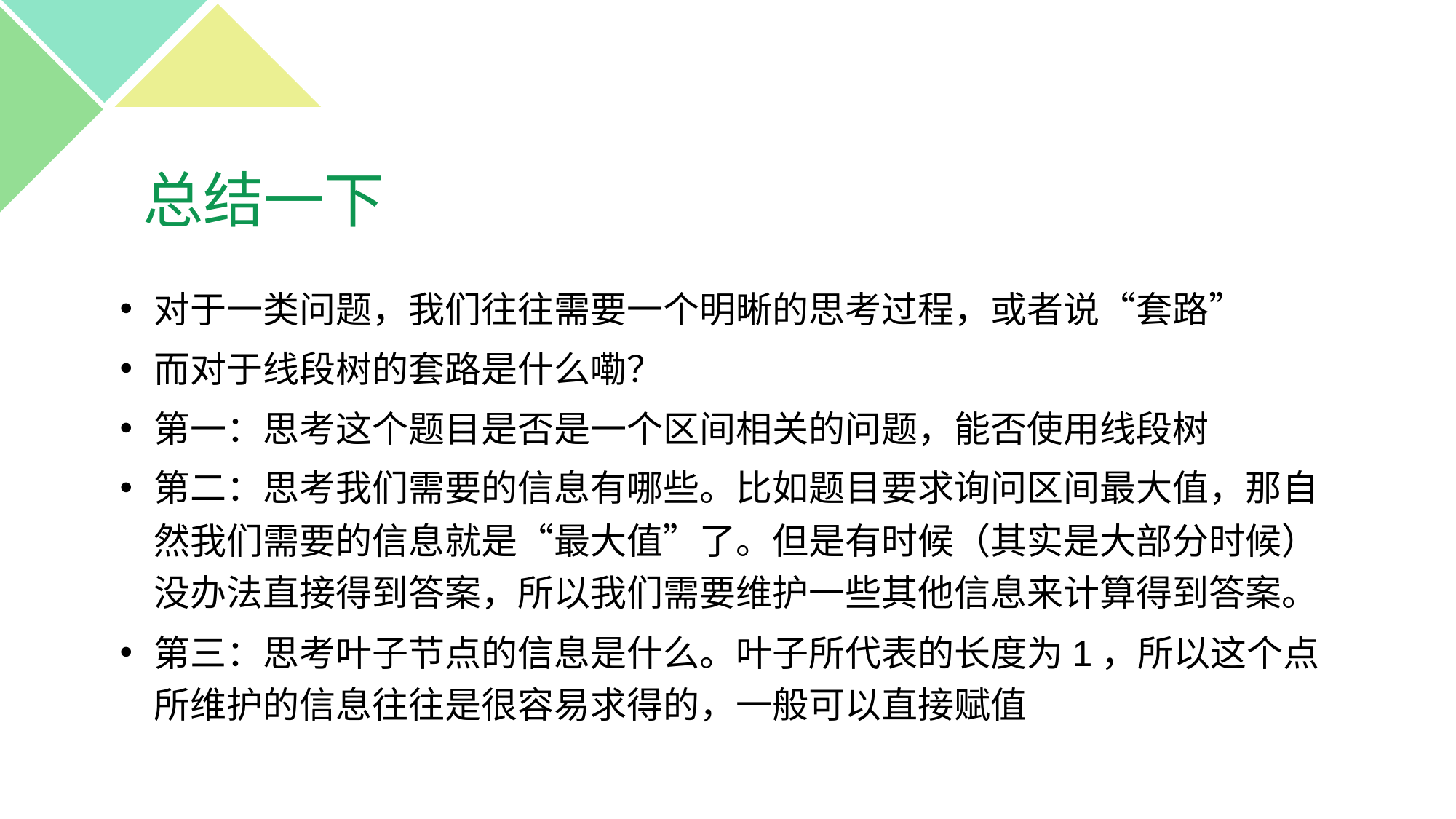

# 总结一下
对于一类问题，我们往往需要一个明晰的思考过程，或者说“套路”
而对于线段树的套路是什么嘞？
第一：思考这个题目是否是一个区间相关的问题，能否使用线段树
第二：思考我们需要的信息有哪些。比如题目要求询问区间最大值，那自然我们需要的信息就是“最大值”了。但是有时候（其实是大部分时候）没办法直接得到答案，所以我们需要维护一些其他信息来计算得到答案。
第三：思考叶子节点的信息是什么。叶子所代表的长度为1，所以这个点所维护的信息往往是很容易求得的，一般可以直接赋值